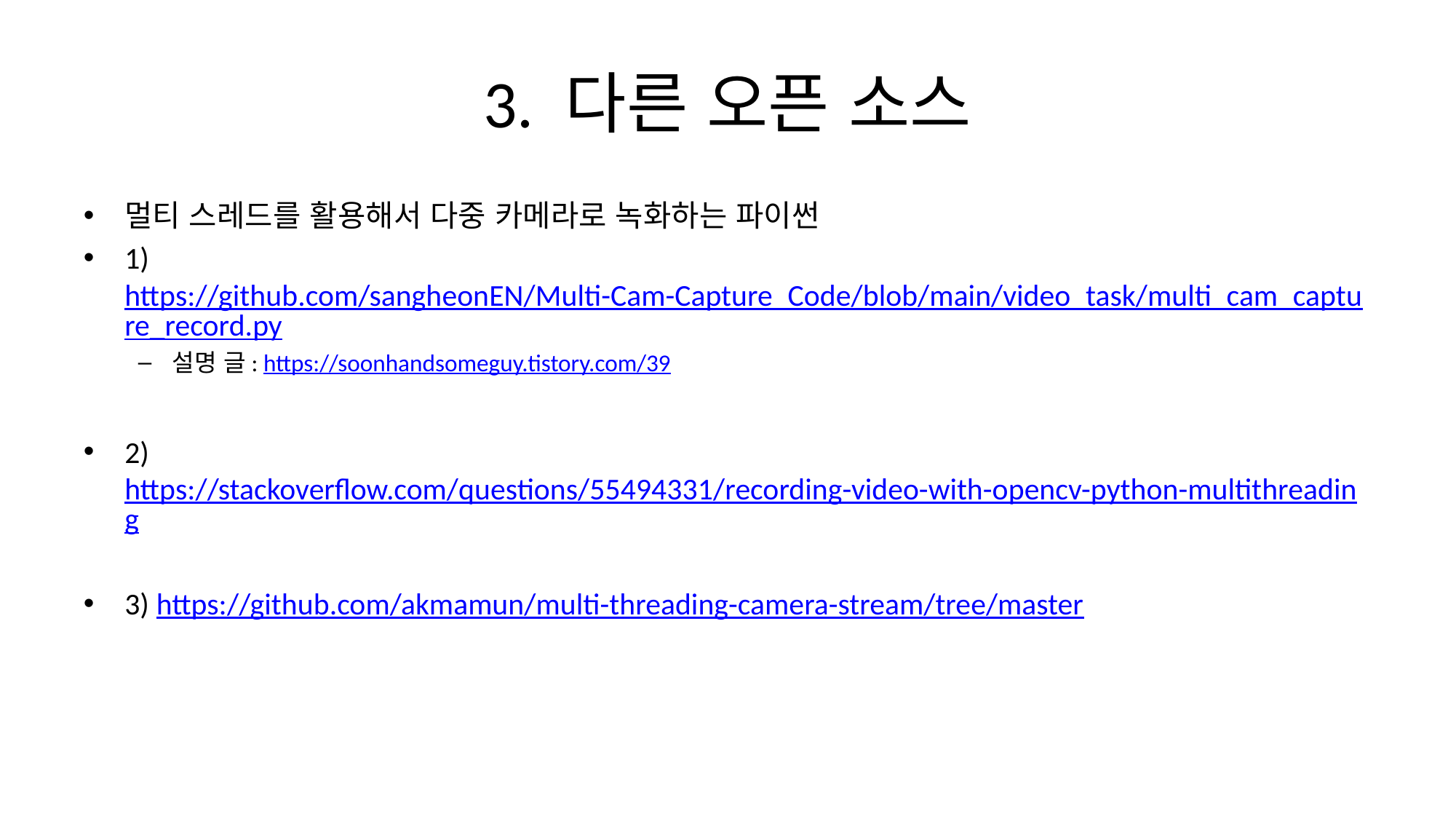

# 3. 다른 오픈 소스
멀티 스레드를 활용해서 다중 카메라로 녹화하는 파이썬
1) https://github.com/sangheonEN/Multi-Cam-Capture_Code/blob/main/video_task/multi_cam_capture_record.py
설명 글: https://soonhandsomeguy.tistory.com/39

2) https://stackoverflow.com/questions/55494331/recording-video-with-opencv-python-multithreading

3) https://github.com/akmamun/multi-threading-camera-stream/tree/master